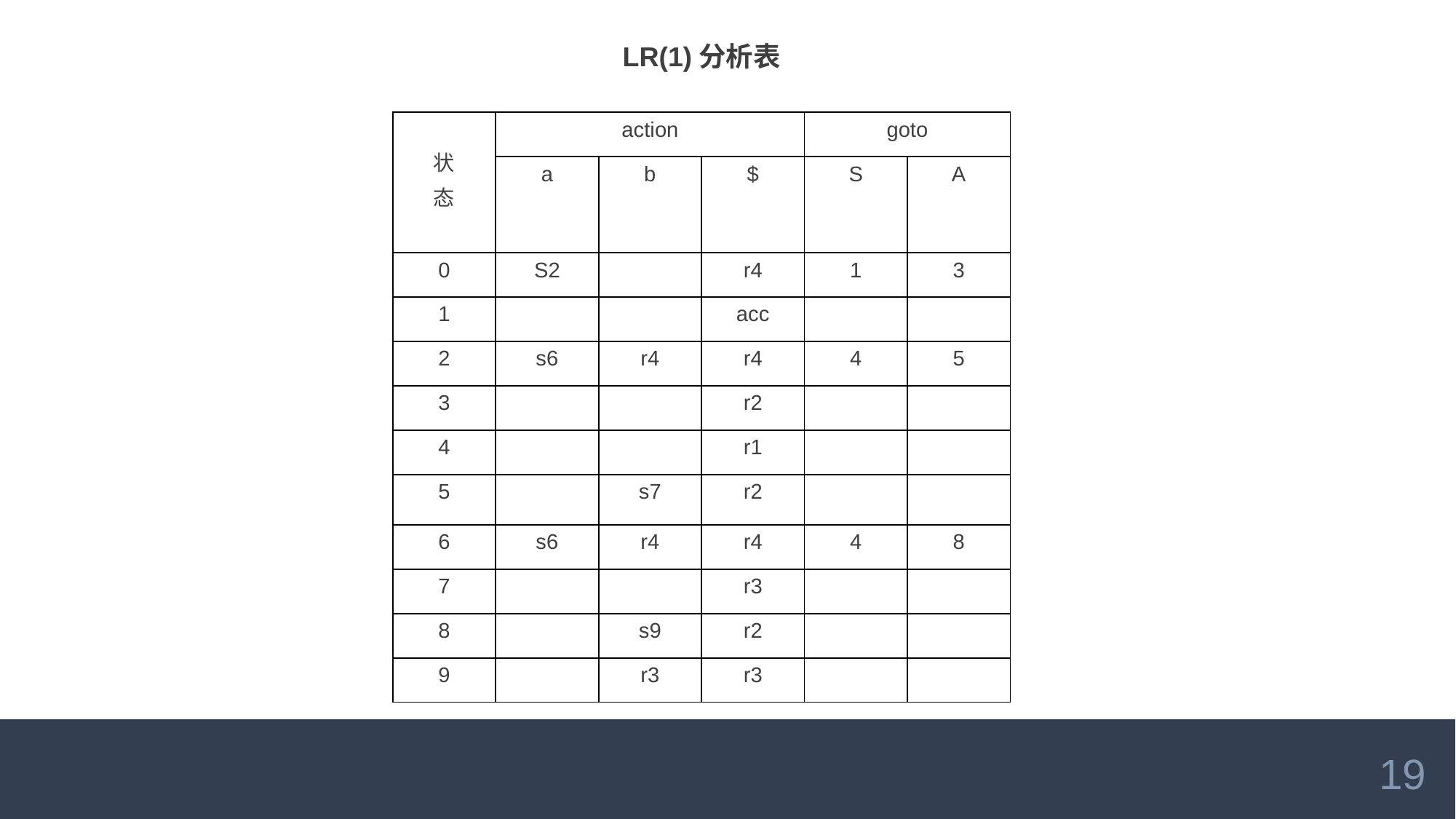

LR(1)分析表
| 状 态 | action |  |  | goto |  |
| --- | --- | --- | --- | --- | --- |
|  | a | b | $ | S | A |
| 0 | S2 |  | r4 | 1 | 3 |
| 1 |  |  | acc |  |  |
| 2 | s6 | r4 | r4 | 4 | 5 |
| 3 |  |  | r2 |  |  |
| 4 |  |  | r1 |  |  |
| 5 |  | s7 | r2 |  |  |
| 6 | s6 | r4 | r4 | 4 | 8 |
| 7 |  |  | r3 |  |  |
| 8 |  | s9 | r2 |  |  |
| 9 |  | r3 | r3 |  |  |
19